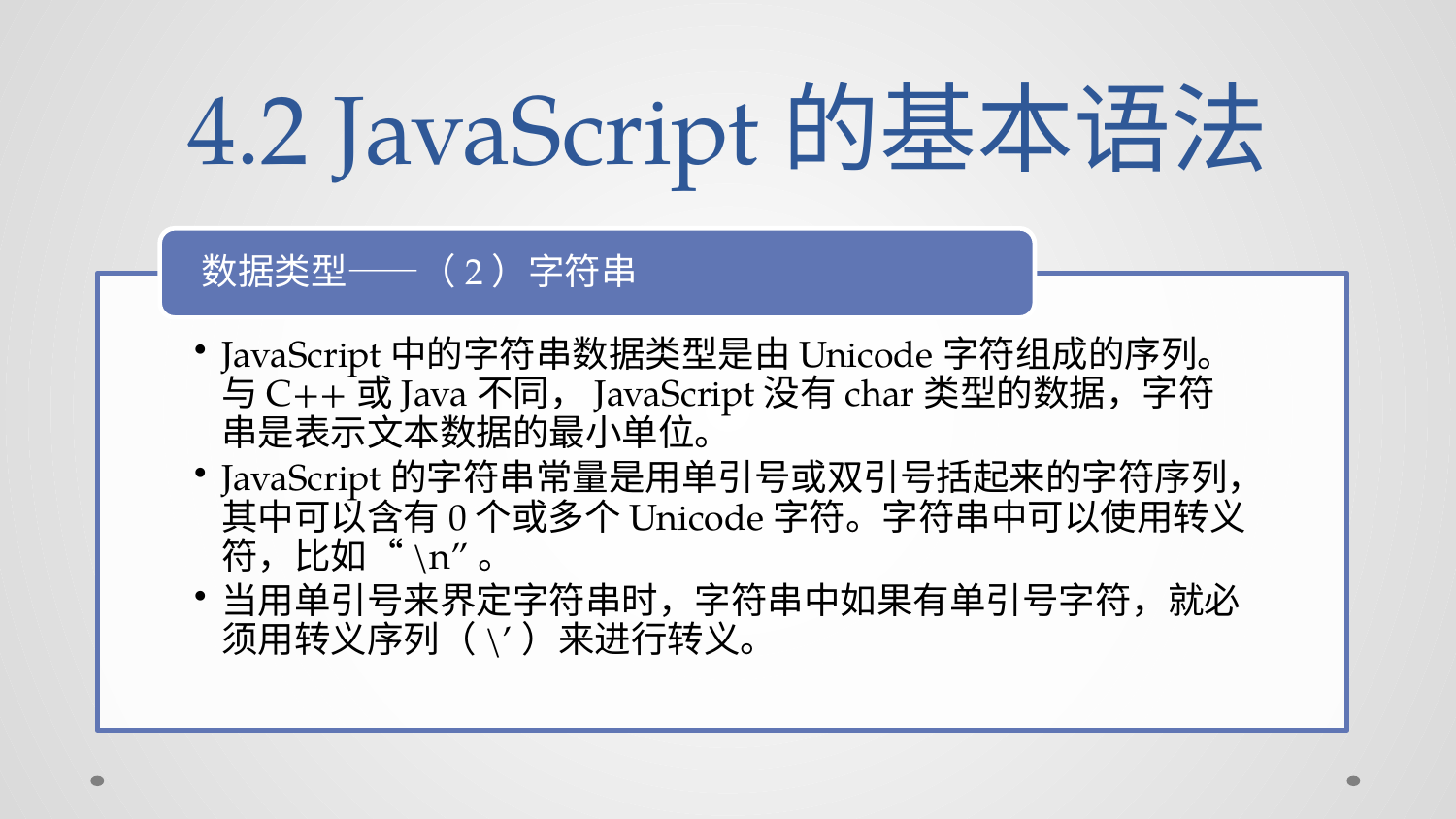

# 4.2 JavaScript的基本语法
JavaScript中的字符串数据类型是由Unicode字符组成的序列。与C++或Java不同，JavaScript没有char类型的数据，字符串是表示文本数据的最小单位。
JavaScript的字符串常量是用单引号或双引号括起来的字符序列，其中可以含有0个或多个Unicode字符。字符串中可以使用转义符，比如“\n”。
当用单引号来界定字符串时，字符串中如果有单引号字符，就必须用转义序列（\’）来进行转义。
数据类型——（2）字符串